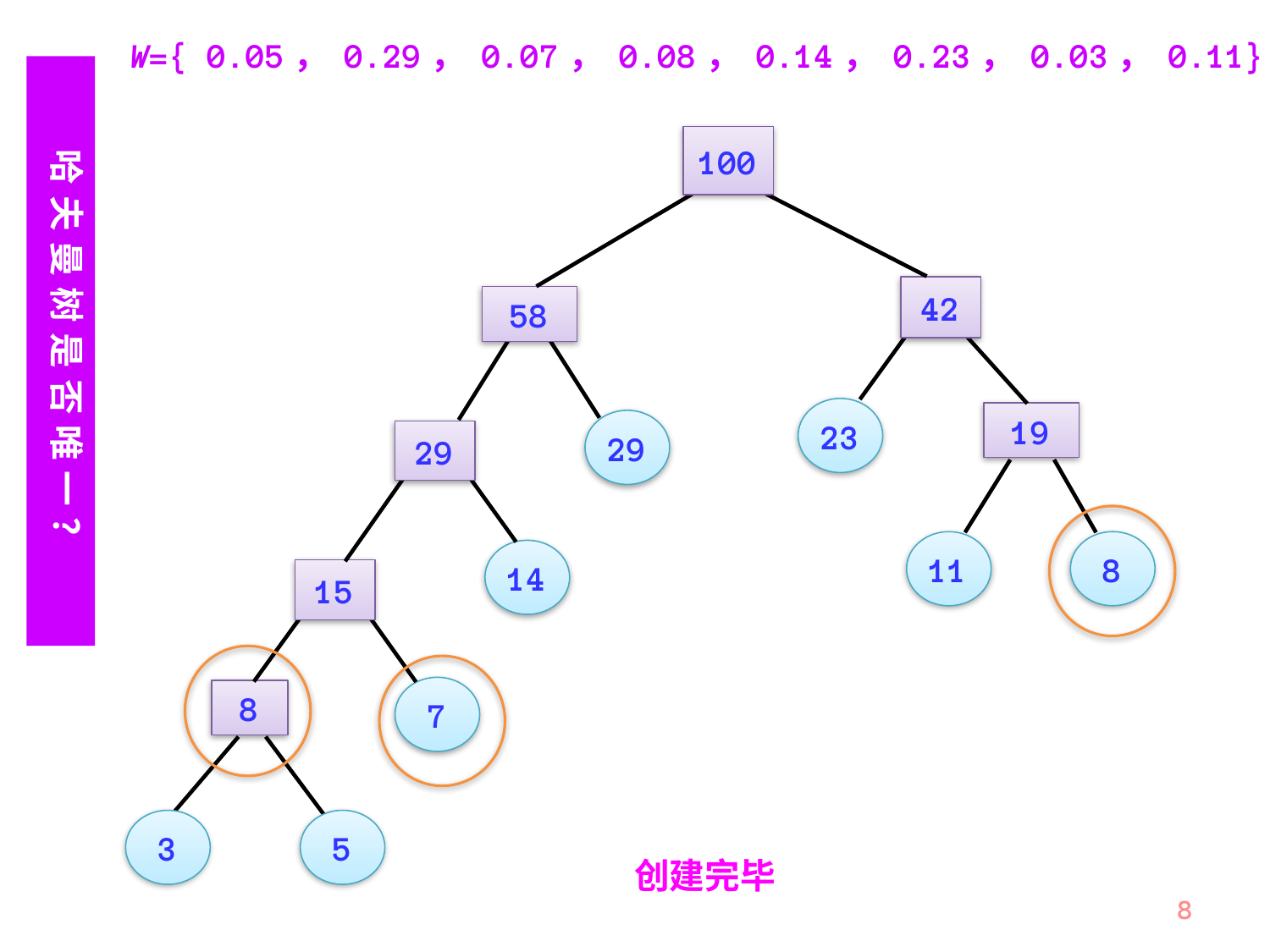

W={ 0.05， 0.29， 0.07， 0.08， 0.14， 0.23， 0.03， 0.11}
哈夫曼树是否唯一？
100

42
58

23
19
29
29

8
11
14
15

7
8

3
5
创建完毕
8